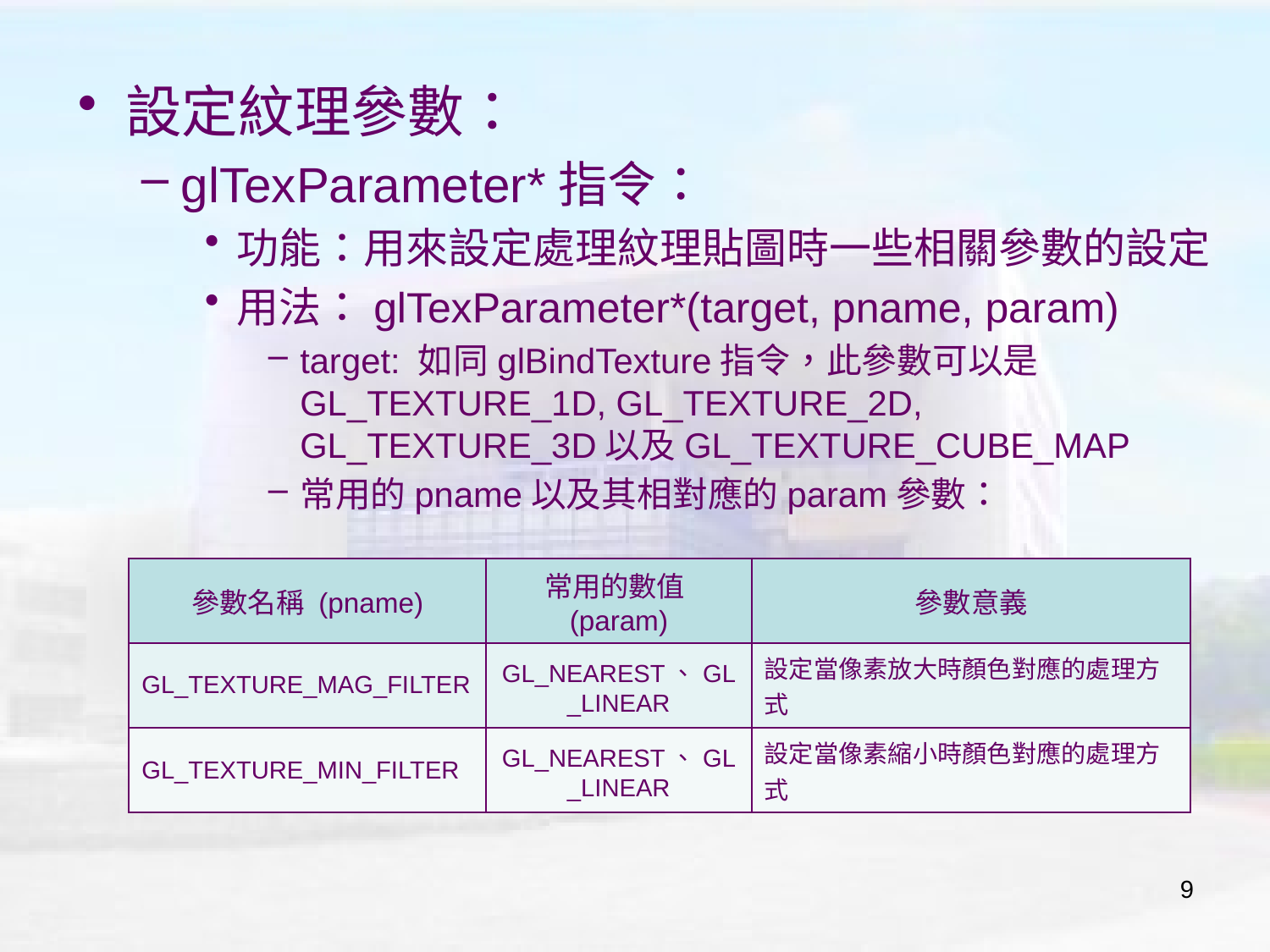

設定紋理參數：
glTexParameter*指令：
功能：用來設定處理紋理貼圖時一些相關參數的設定
用法：glTexParameter*(target, pname, param)
target: 如同glBindTexture指令，此參數可以是GL_TEXTURE_1D, GL_TEXTURE_2D, GL_TEXTURE_3D以及GL_TEXTURE_CUBE_MAP
常用的pname以及其相對應的param參數：
| 參數名稱 (pname) | 常用的數值(param) | 參數意義 |
| --- | --- | --- |
| GL\_TEXTURE\_MAG\_FILTER | GL\_NEAREST、GL\_LINEAR | 設定當像素放大時顏色對應的處理方式 |
| GL\_TEXTURE\_MIN\_FILTER | GL\_NEAREST、GL\_LINEAR | 設定當像素縮小時顏色對應的處理方式 |
9